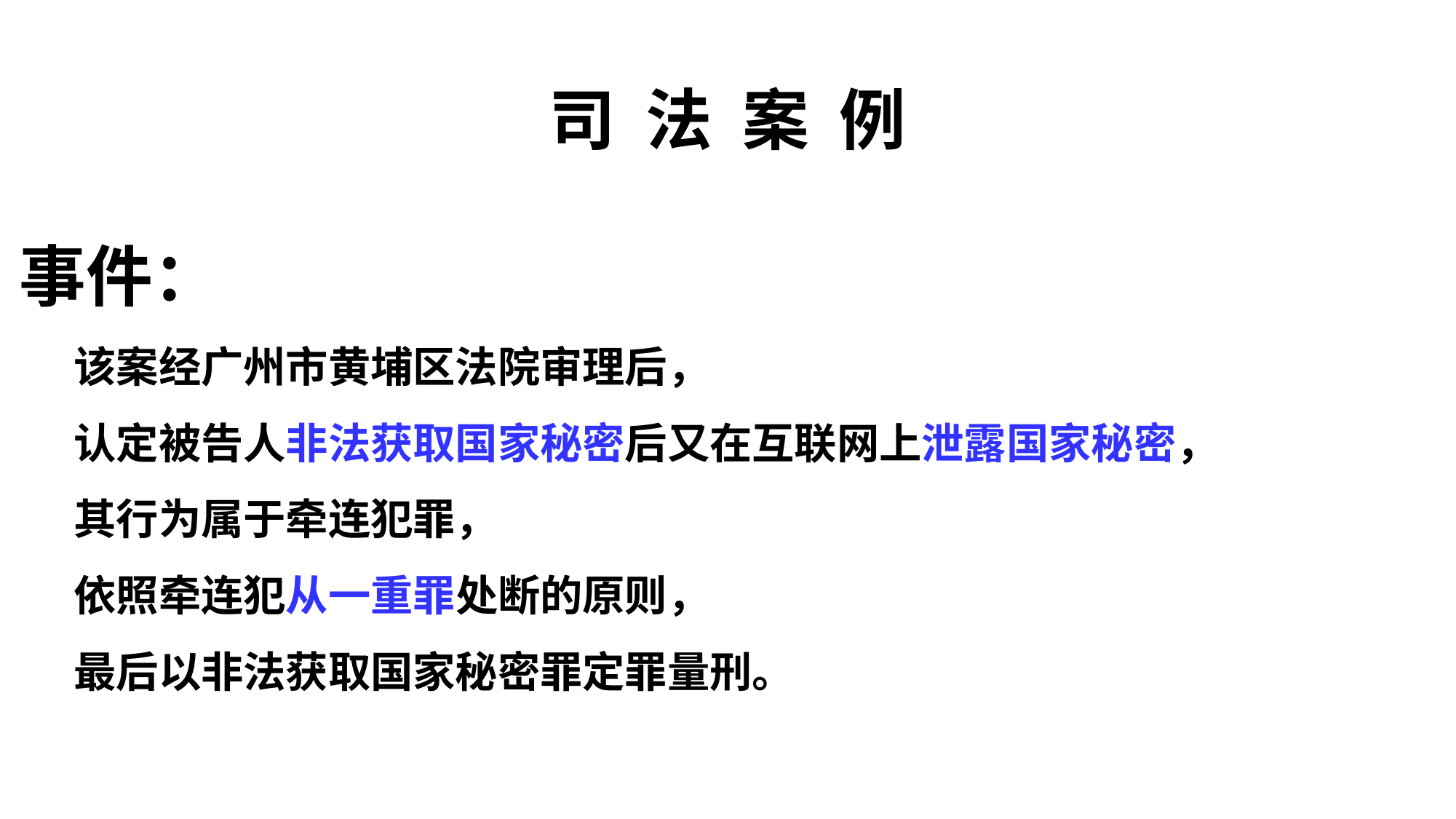

# 司  法  案  例
事件：
该案经广州市黄埔区法院审理后，
认定被告人非法获取国家秘密后又在互联网上泄露国家秘密，
其行为属于牵连犯罪，
依照牵连犯从一重罪处断的原则，
最后以非法获取国家秘密罪定罪量刑。